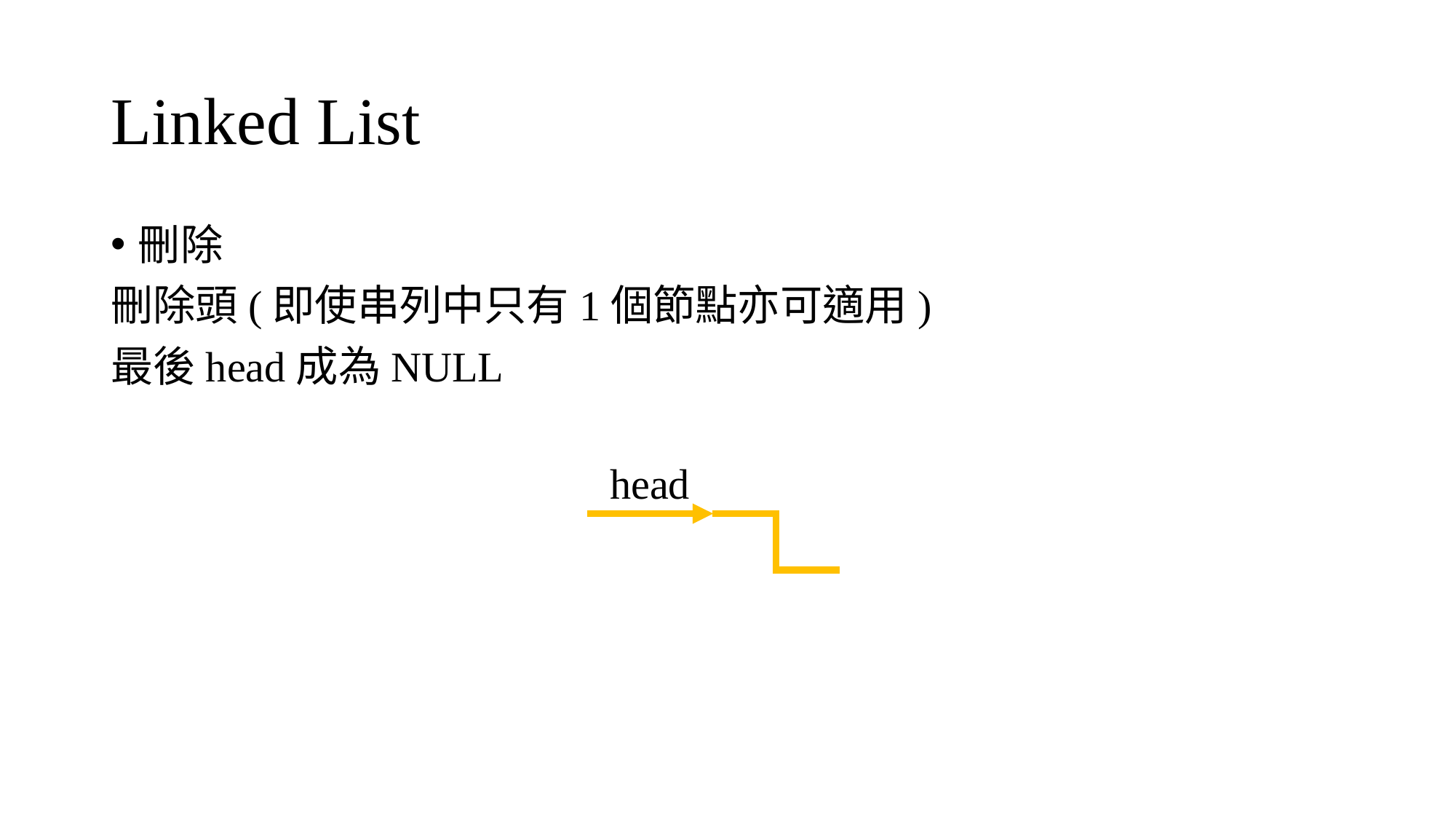

# Linked List
刪除
刪除頭(即使串列中只有1個節點亦可適用)
最後head成為NULL
head